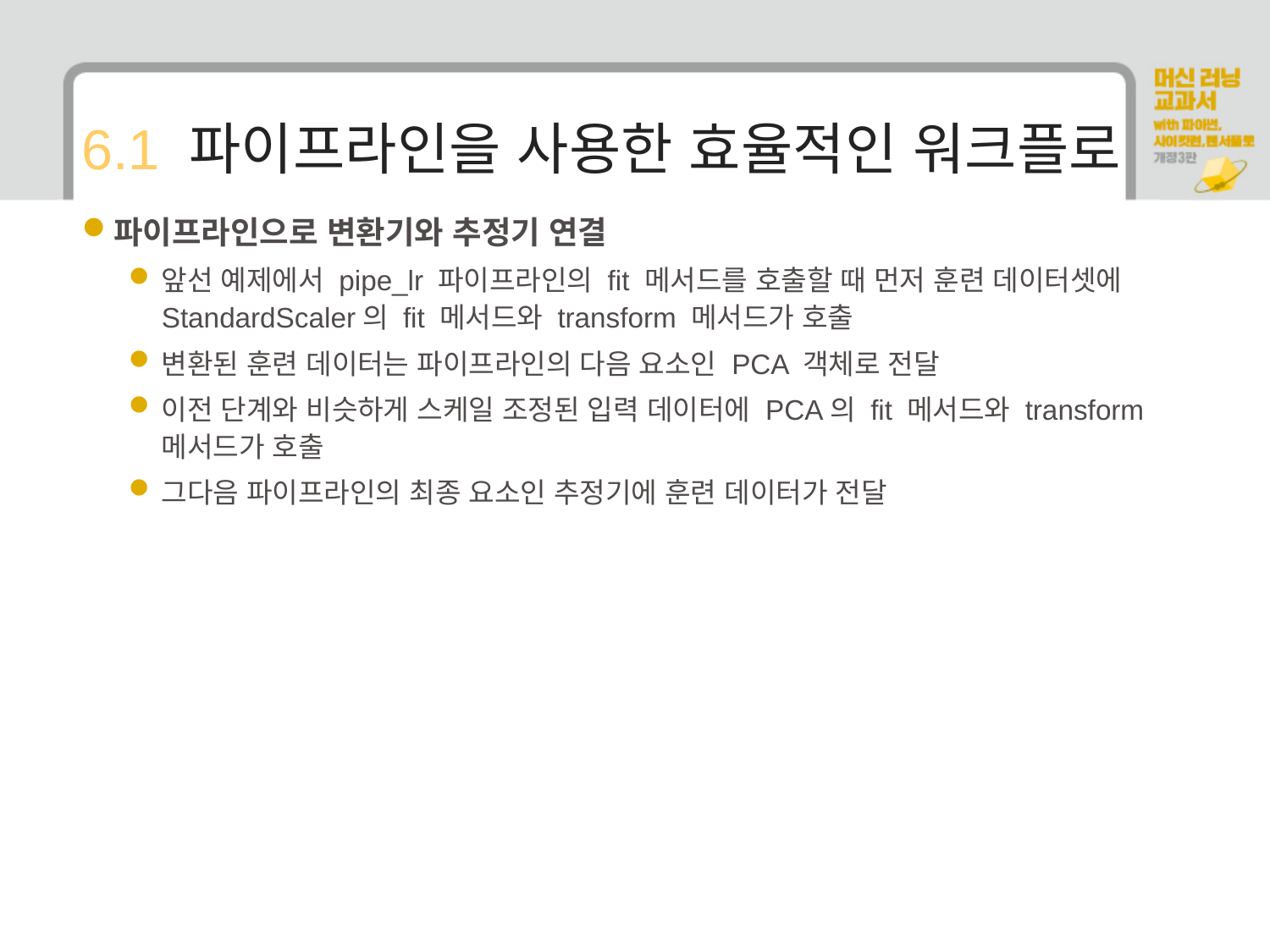

# 6.1 파이프라인을 사용한 효율적인 워크플로
파이프라인으로 변환기와 추정기 연결
앞선 예제에서 pipe_lr 파이프라인의 fit 메서드를 호출할 때 먼저 훈련 데이터셋에 StandardScaler의 fit 메서드와 transform 메서드가 호출
변환된 훈련 데이터는 파이프라인의 다음 요소인 PCA 객체로 전달
이전 단계와 비슷하게 스케일 조정된 입력 데이터에 PCA의 fit 메서드와 transform 메서드가 호출
그다음 파이프라인의 최종 요소인 추정기에 훈련 데이터가 전달